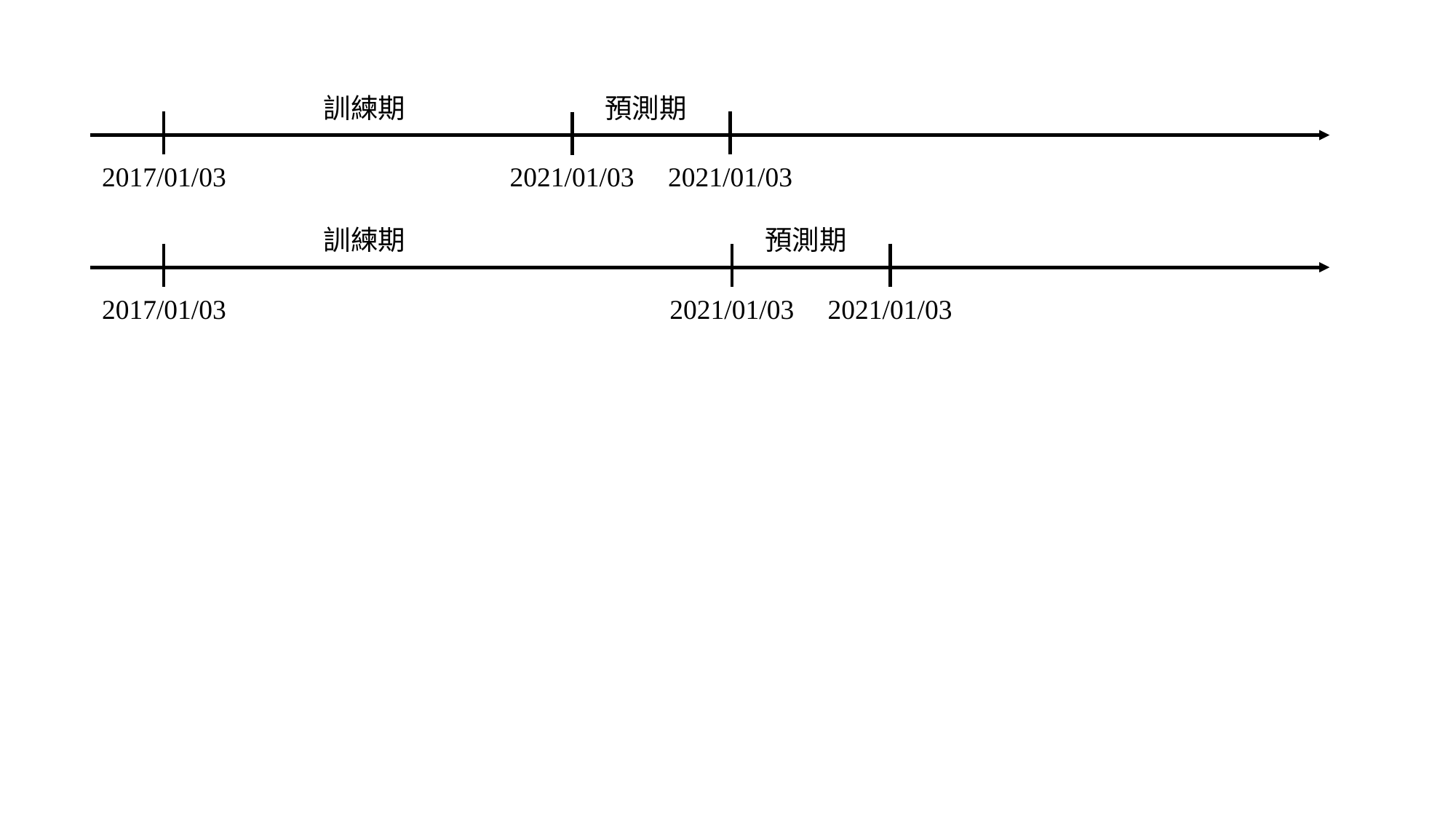

訓練期
預測期
2017/01/03
2021/01/03
2021/01/03
訓練期
預測期
2017/01/03
2021/01/03
2021/01/03